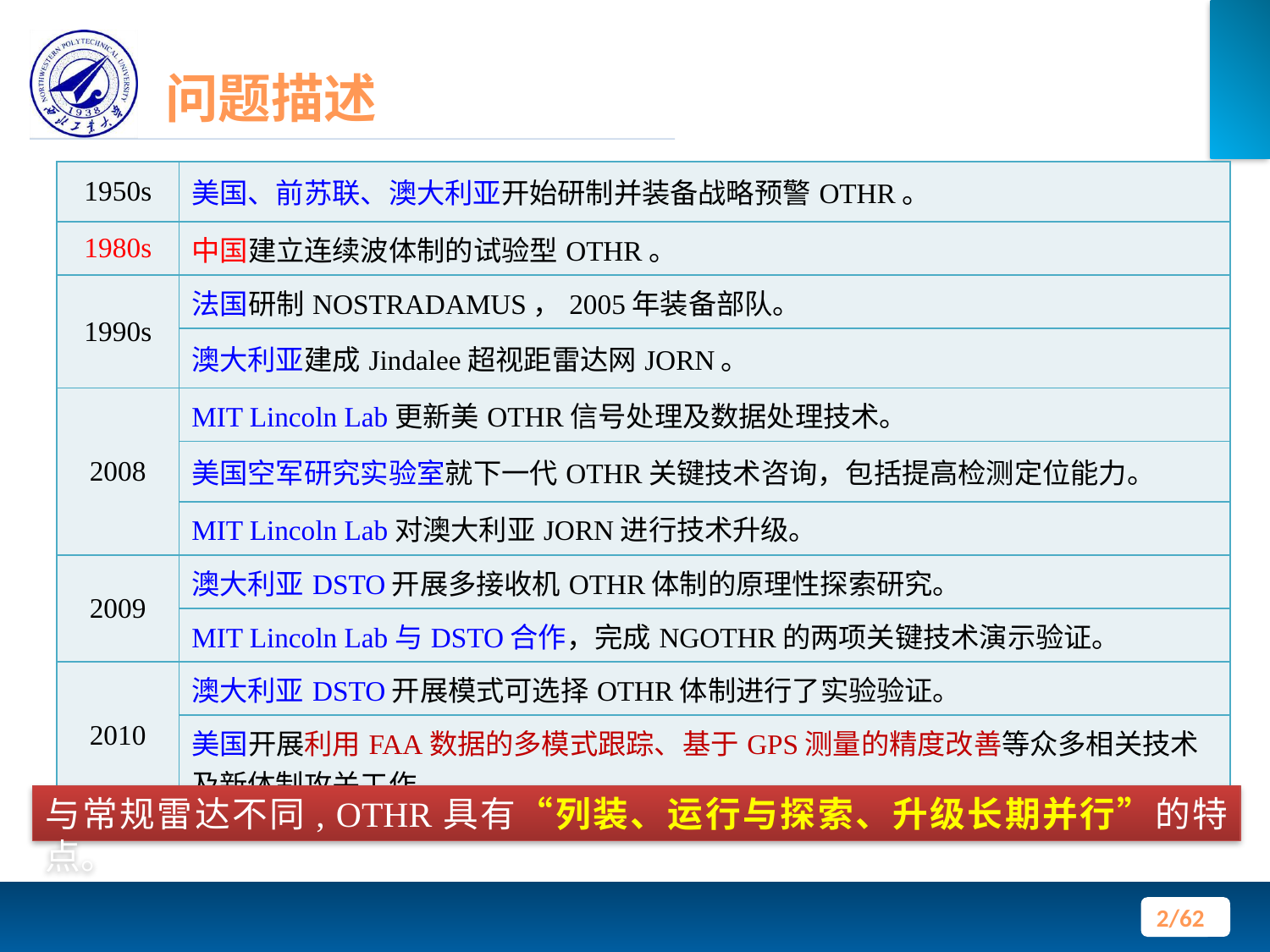

问题描述
| 1950s | 美国、前苏联、澳大利亚开始研制并装备战略预警OTHR。 |
| --- | --- |
| 1980s | 中国建立连续波体制的试验型OTHR。 |
| 1990s | 法国研制NOSTRADAMUS，2005年装备部队。 |
|  | 澳大利亚建成Jindalee超视距雷达网JORN。 |
| 2008 | MIT Lincoln Lab更新美OTHR信号处理及数据处理技术。 |
|  | 美国空军研究实验室就下一代OTHR关键技术咨询，包括提高检测定位能力。 |
|  | MIT Lincoln Lab对澳大利亚JORN进行技术升级。 |
| 2009 | 澳大利亚DSTO开展多接收机OTHR体制的原理性探索研究。 |
|  | MIT Lincoln Lab与DSTO合作，完成NGOTHR的两项关键技术演示验证。 |
| 2010 | 澳大利亚DSTO开展模式可选择OTHR体制进行了实验验证。 |
|  | 美国开展利用FAA数据的多模式跟踪、基于GPS测量的精度改善等众多相关技术及新体制攻关工作。 |
与常规雷达不同, OTHR具有“列装、运行与探索、升级长期并行”的特点。
2/62